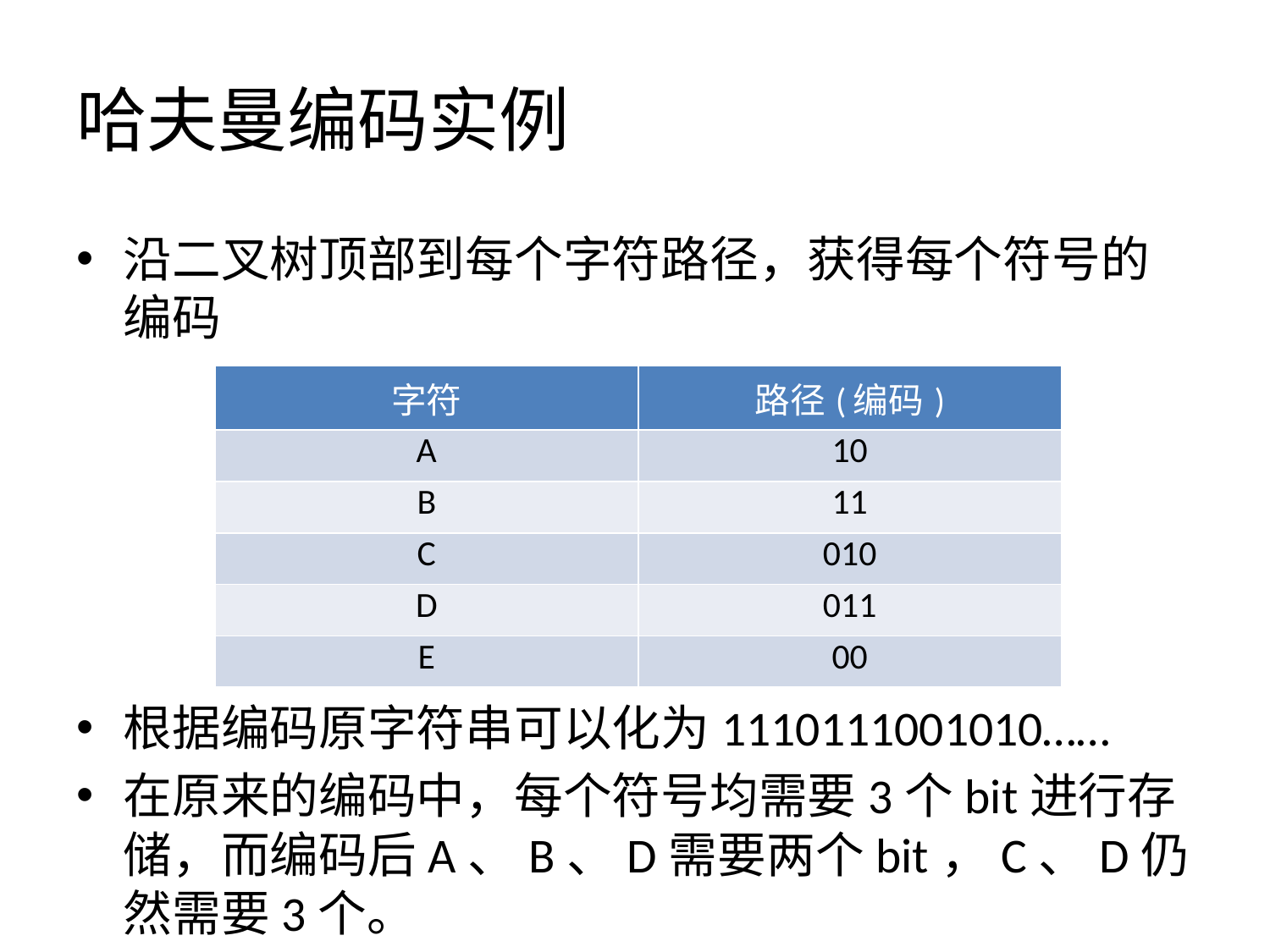

# 哈夫曼编码实例
沿二叉树顶部到每个字符路径，获得每个符号的编码

根据编码原字符串可以化为1110111001010……
在原来的编码中，每个符号均需要3个bit进行存储，而编码后A、B、D需要两个bit，C、D仍然需要3个。
| 字符 | 路径(编码) |
| --- | --- |
| A | 10 |
| B | 11 |
| C | 010 |
| D | 011 |
| E | 00 |